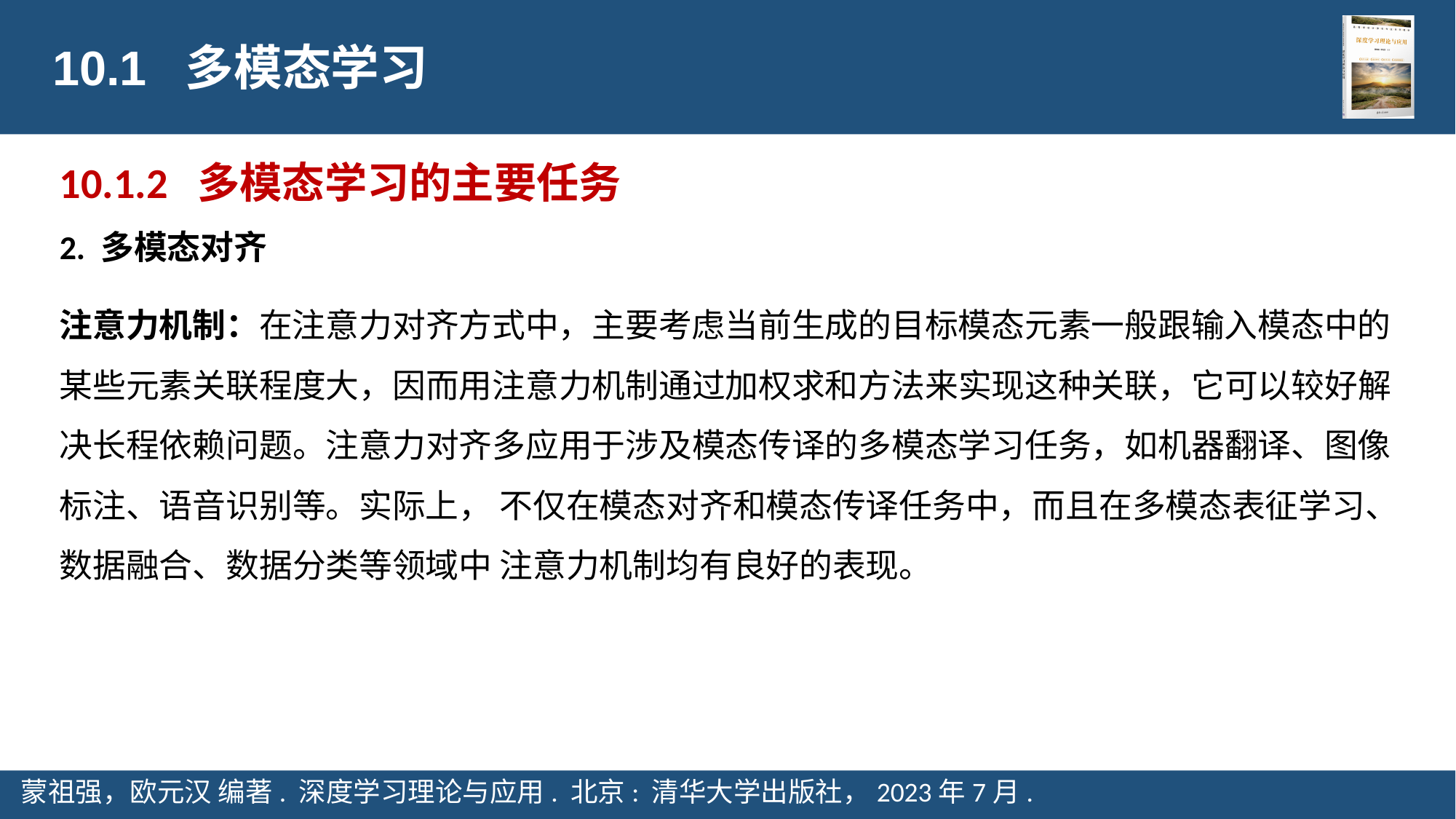

10.1  多模态学习
10.1.2  多模态学习的主要任务
2. 多模态对齐
注意力机制：在注意力对齐方式中，主要考虑当前生成的目标模态元素一般跟输入模态中的某些元素关联程度大，因而用注意力机制通过加权求和方法来实现这种关联，它可以较好解决长程依赖问题。注意力对齐多应用于涉及模态传译的多模态学习任务，如机器翻译、图像标注、语音识别等。实际上， 不仅在模态对齐和模态传译任务中，而且在多模态表征学习、数据融合、数据分类等领域中 注意力机制均有良好的表现。